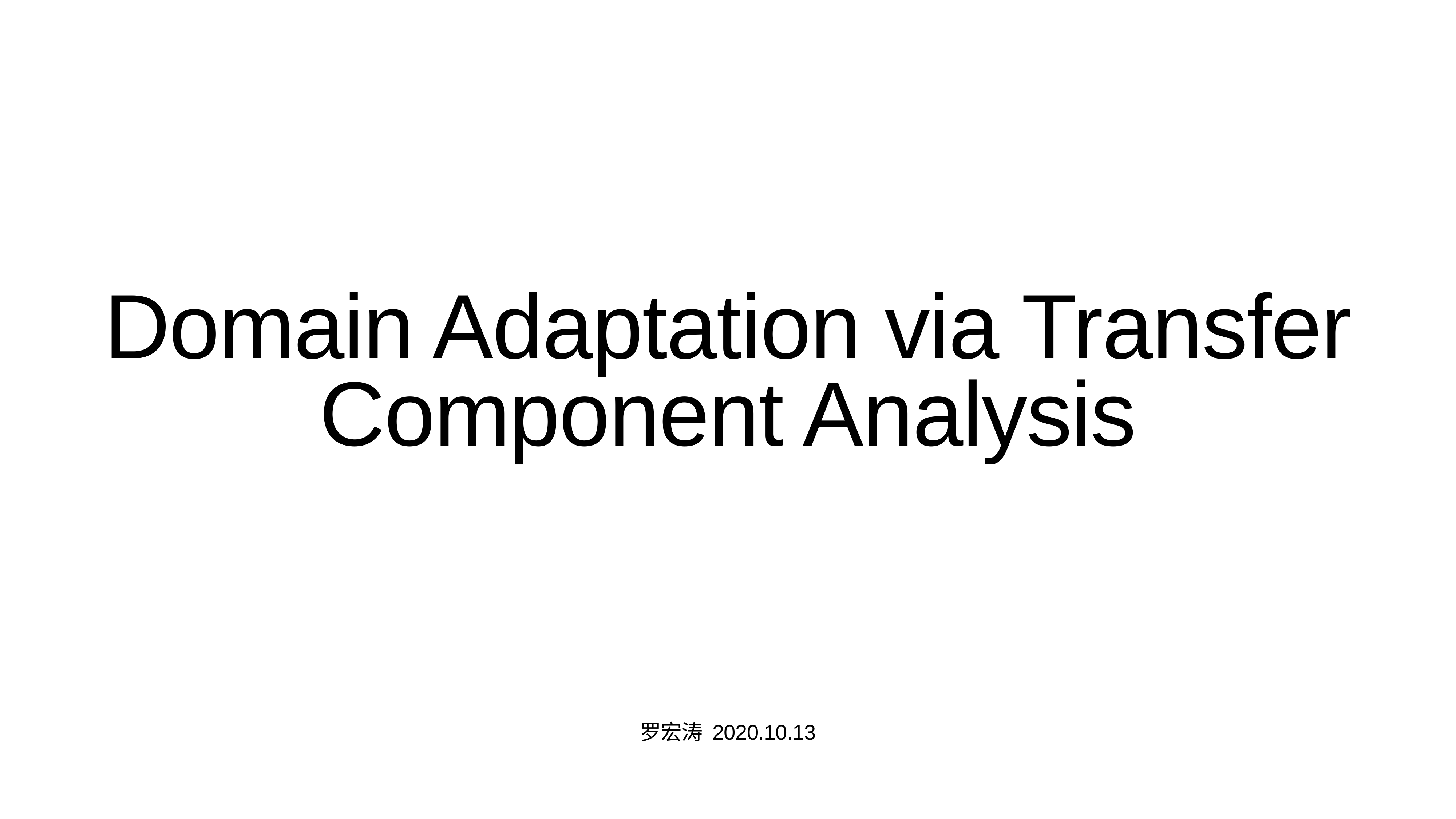

# Domain Adaptation via Transfer
Component Analysis
罗宏涛 2020.10.13